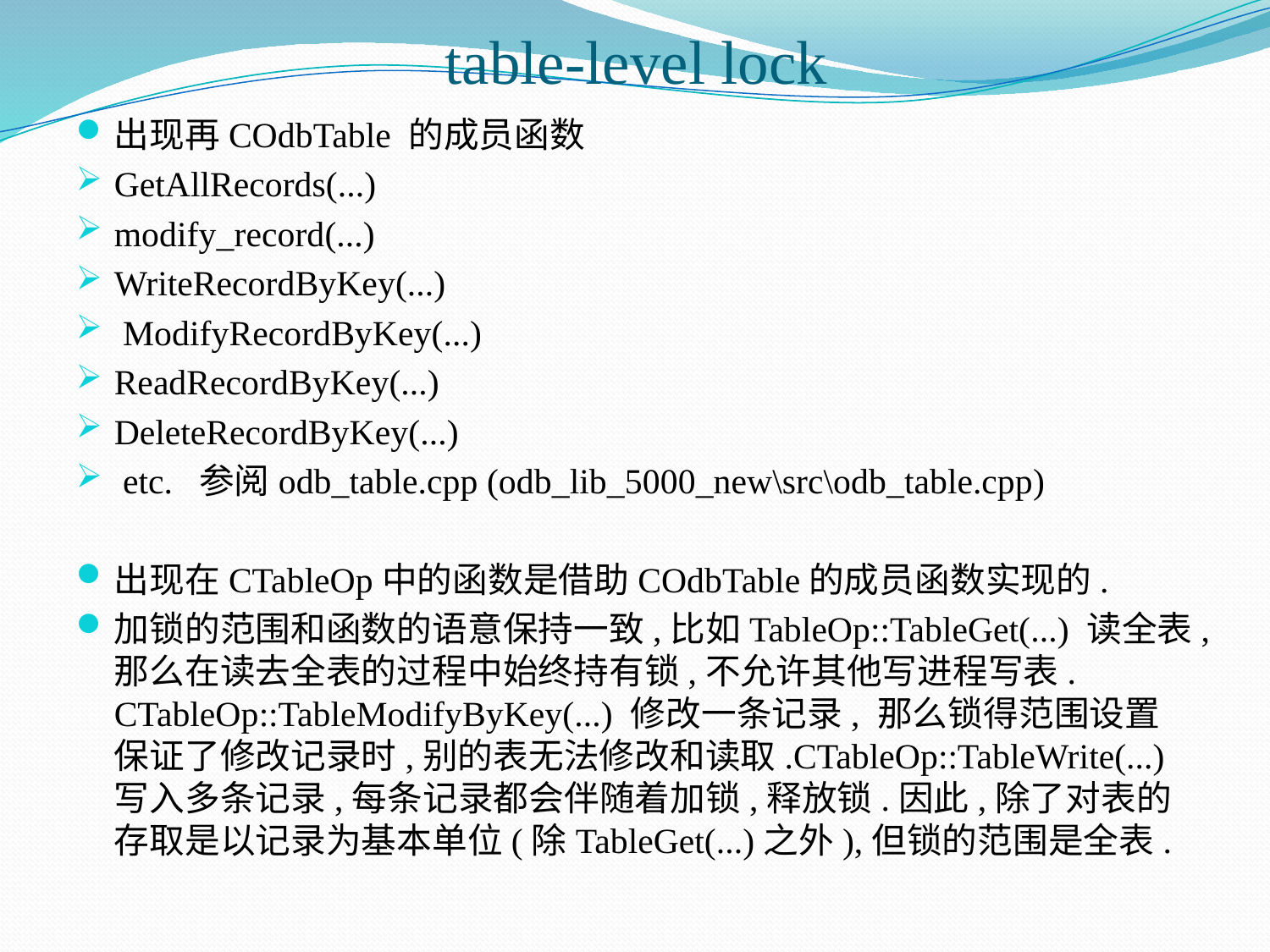

# table-level lock
出现再COdbTable 的成员函数
GetAllRecords(...)
modify_record(...)
WriteRecordByKey(...)
 ModifyRecordByKey(...)
ReadRecordByKey(...)
DeleteRecordByKey(...)
 etc.  参阅odb_table.cpp (odb_lib_5000_new\src\odb_table.cpp)

出现在CTableOp中的函数是借助COdbTable的成员函数实现的.
加锁的范围和函数的语意保持一致,比如TableOp::TableGet(...) 读全表,那么在读去全表的过程中始终持有锁,不允许其他写进程写表. CTableOp::TableModifyByKey(...) 修改一条记录, 那么锁得范围设置保证了修改记录时,别的表无法修改和读取.CTableOp::TableWrite(...) 写入多条记录,每条记录都会伴随着加锁,释放锁.因此,除了对表的存取是以记录为基本单位(除TableGet(...)之外),但锁的范围是全表.